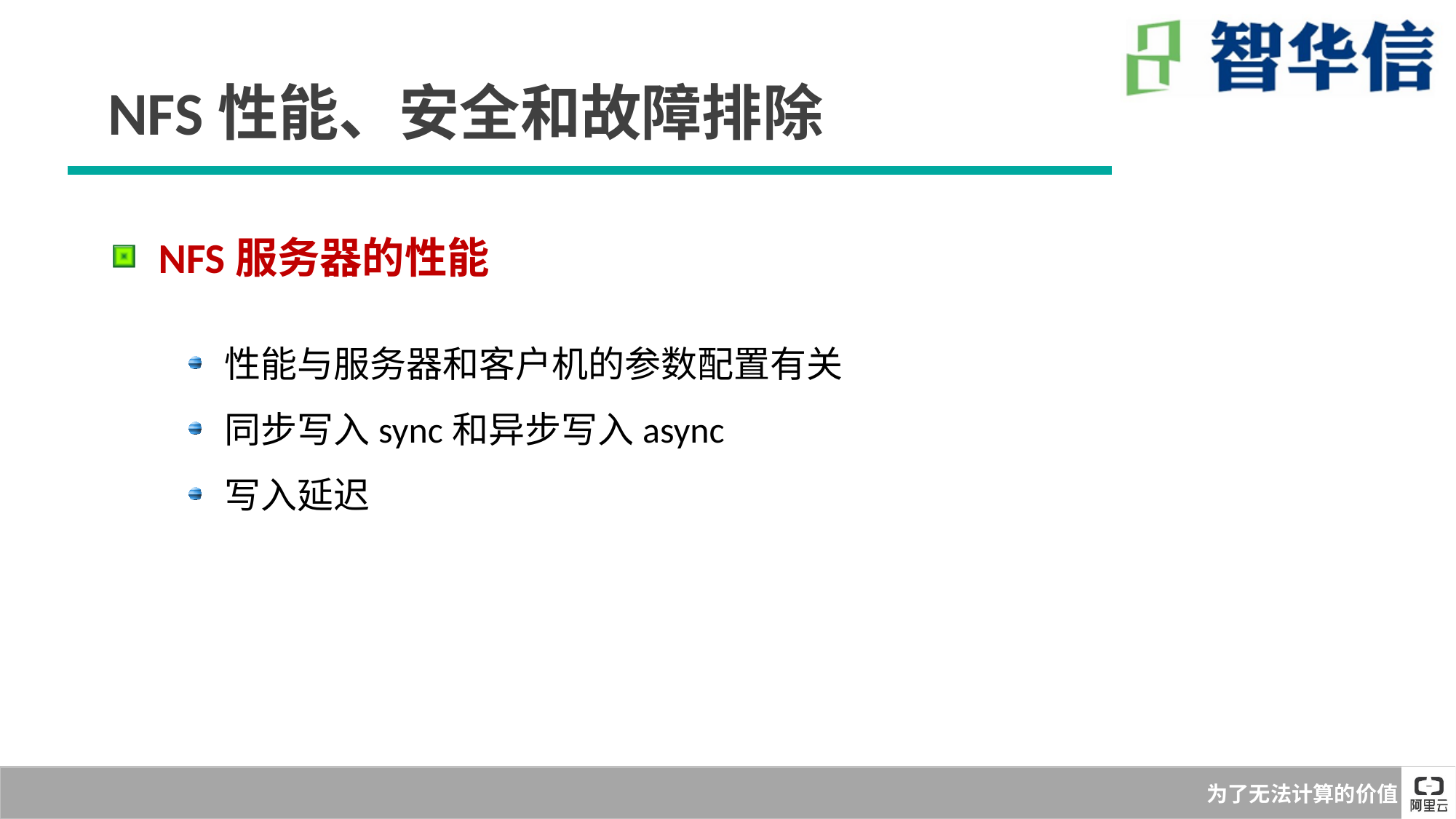

NFS性能、安全和故障排除
  NFS服务器的性能
 性能与服务器和客户机的参数配置有关
 同步写入sync和异步写入async
 写入延迟